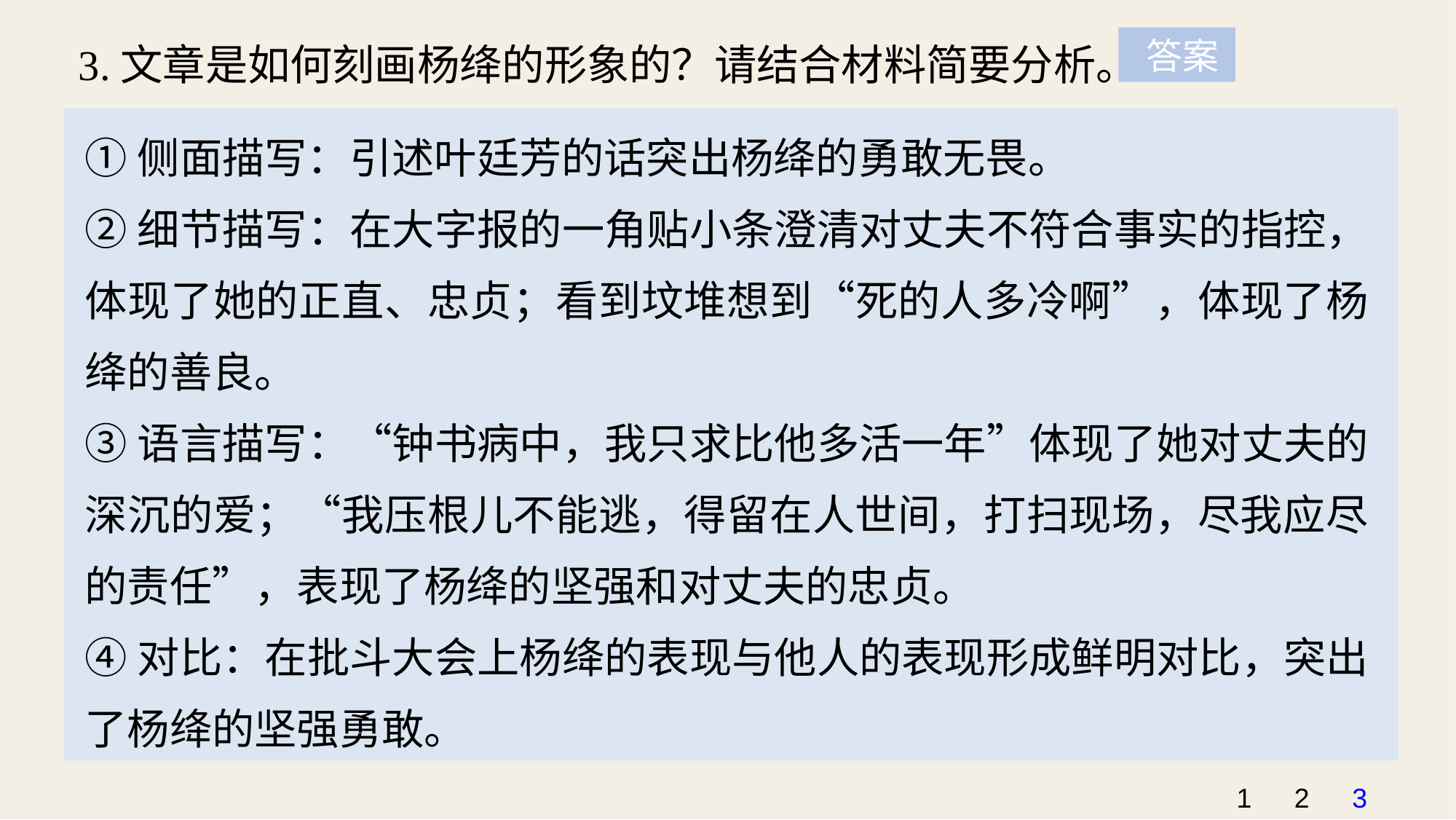

3.文章是如何刻画杨绛的形象的？请结合材料简要分析。
 答案
①侧面描写：引述叶廷芳的话突出杨绛的勇敢无畏。
②细节描写：在大字报的一角贴小条澄清对丈夫不符合事实的指控，体现了她的正直、忠贞；看到坟堆想到“死的人多冷啊”，体现了杨绛的善良。
③语言描写：“钟书病中，我只求比他多活一年”体现了她对丈夫的深沉的爱；“我压根儿不能逃，得留在人世间，打扫现场，尽我应尽的责任”，表现了杨绛的坚强和对丈夫的忠贞。
④对比：在批斗大会上杨绛的表现与他人的表现形成鲜明对比，突出了杨绛的坚强勇敢。

1
2
3